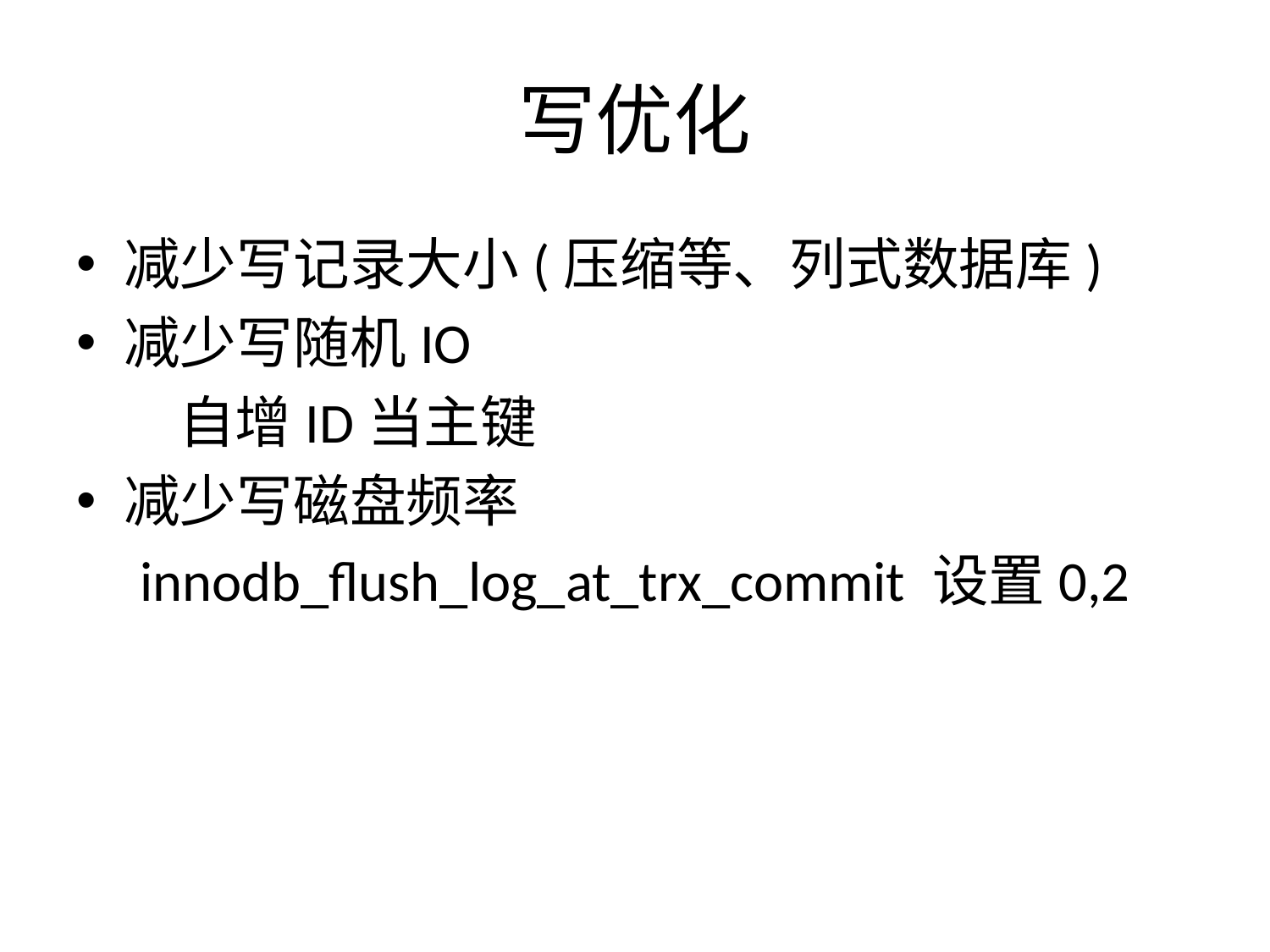

# 写优化
减少写记录大小(压缩等、列式数据库)
减少写随机IO
       自增ID当主键
减少写磁盘频率
     innodb_flush_log_at_trx_commit 设置0,2